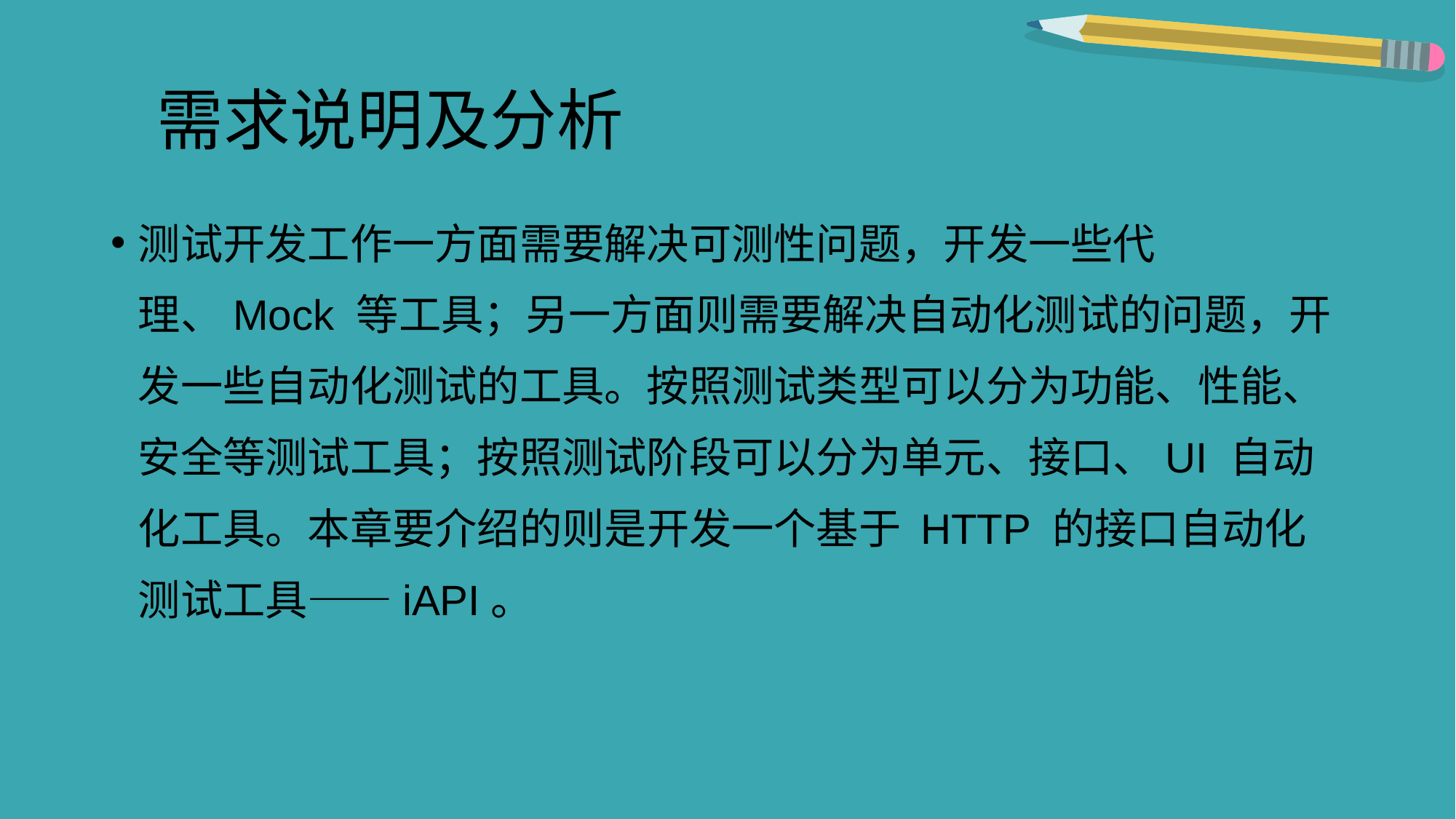

# 需求说明及分析
测试开发工作一方面需要解决可测性问题，开发一些代理、Mock 等工具；另一方面则需要解决自动化测试的问题，开发一些自动化测试的工具。按照测试类型可以分为功能、性能、安全等测试工具；按照测试阶段可以分为单元、接口、UI 自动化工具。本章要介绍的则是开发一个基于 HTTP 的接口自动化测试工具——iAPI。